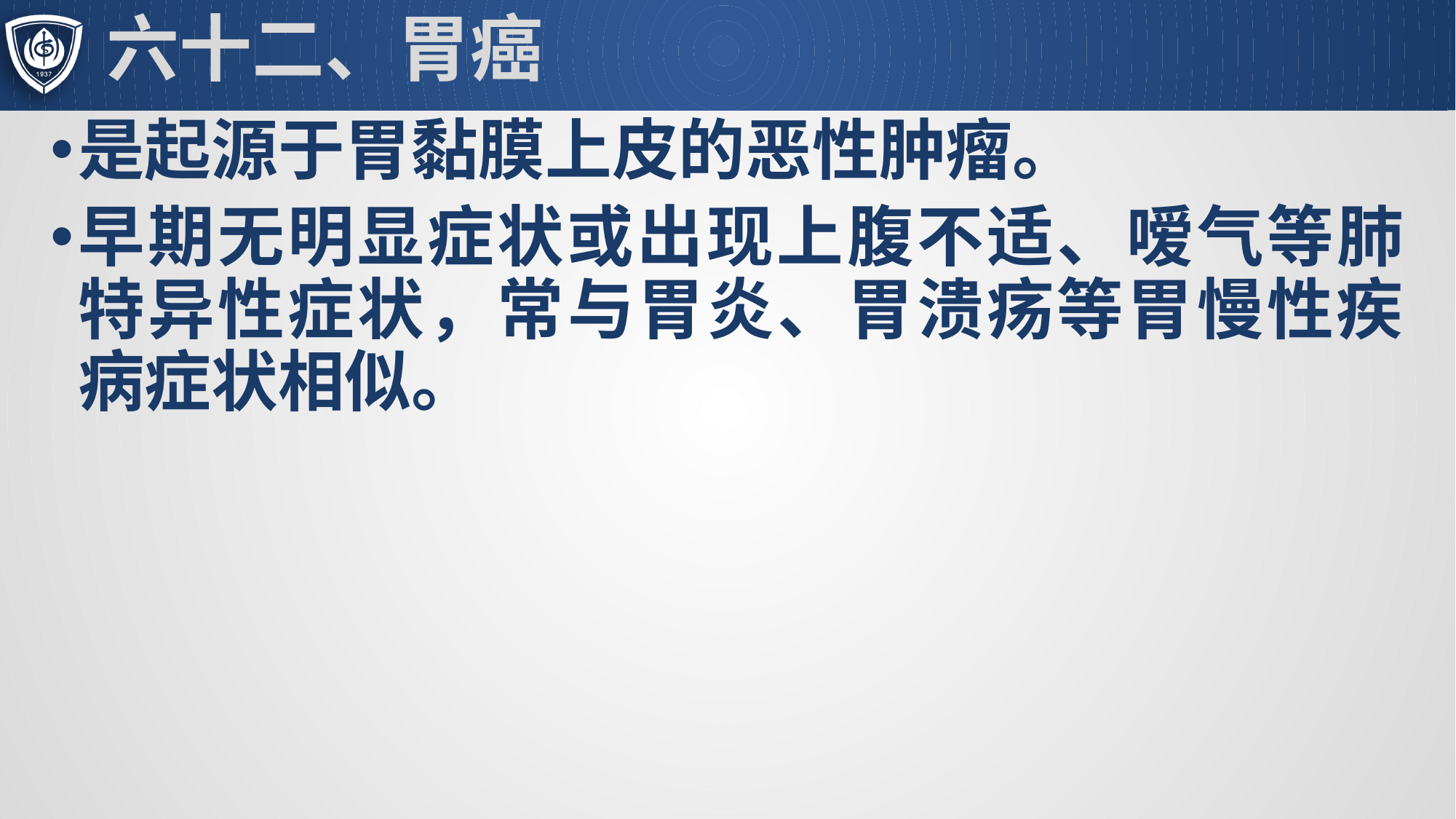

# 六十二、胃癌
是起源于胃黏膜上皮的恶性肿瘤。
早期无明显症状或出现上腹不适、嗳气等肺特异性症状，常与胃炎、胃溃疡等胃慢性疾病症状相似。